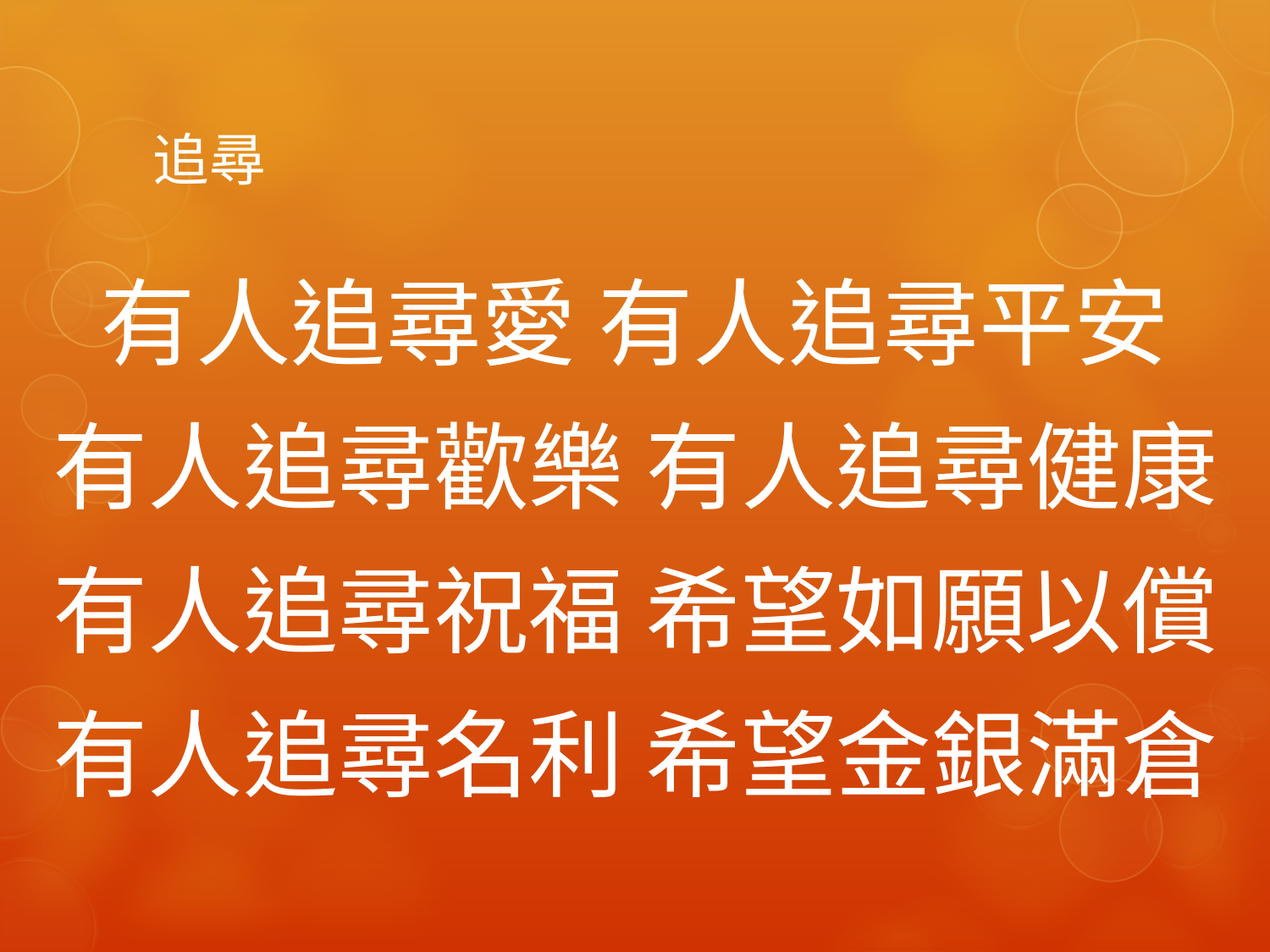

# 追尋
有人追尋愛 有人追尋平安
有人追尋歡樂 有人追尋健康
有人追尋祝福 希望如願以償
有人追尋名利 希望金銀滿倉